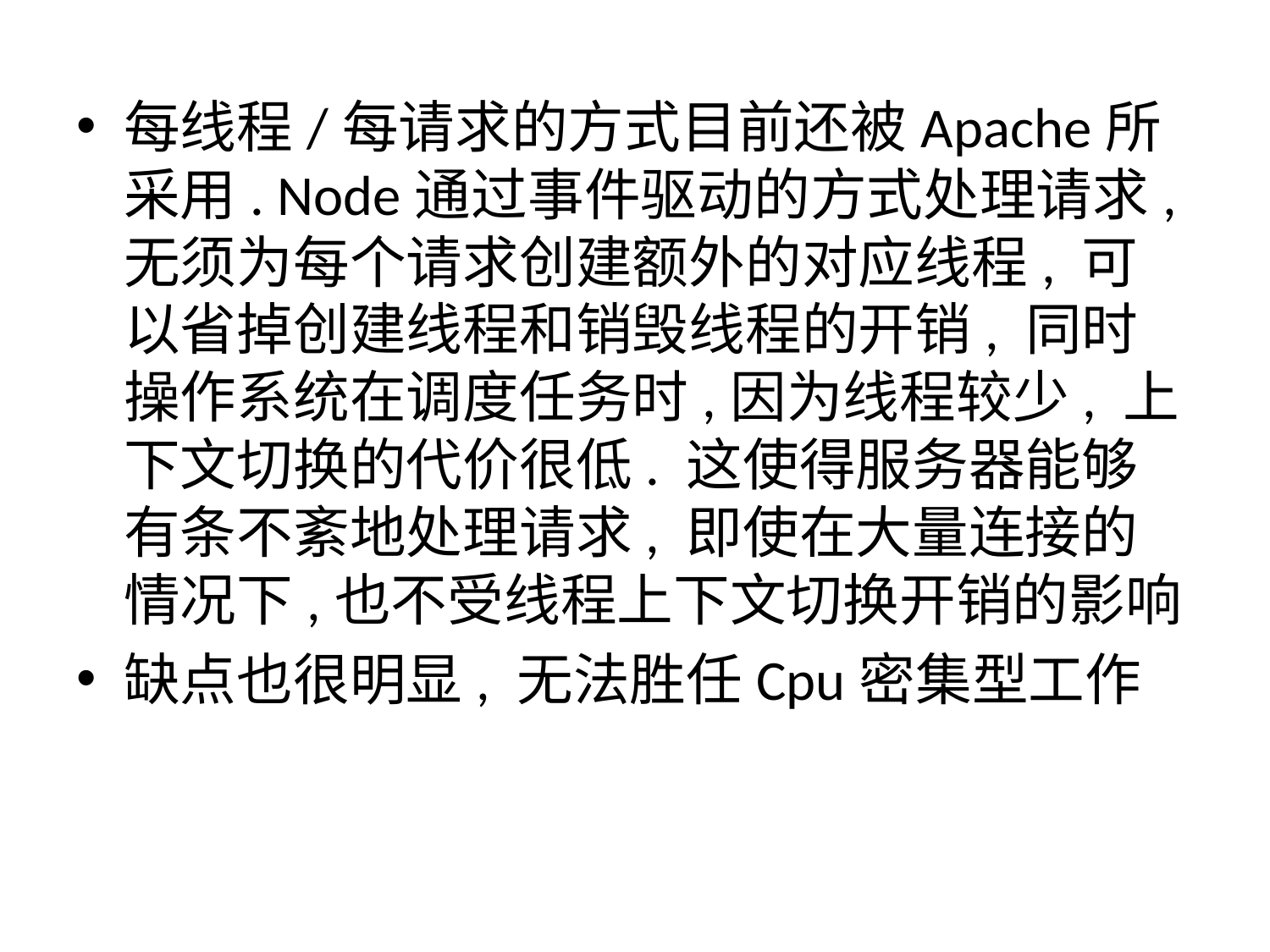

每线程/每请求的方式目前还被Apache所采用. Node通过事件驱动的方式处理请求,无须为每个请求创建额外的对应线程, 可以省掉创建线程和销毁线程的开销, 同时操作系统在调度任务时,因为线程较少, 上下文切换的代价很低. 这使得服务器能够有条不紊地处理请求, 即使在大量连接的情况下,也不受线程上下文切换开销的影响
缺点也很明显, 无法胜任Cpu密集型工作